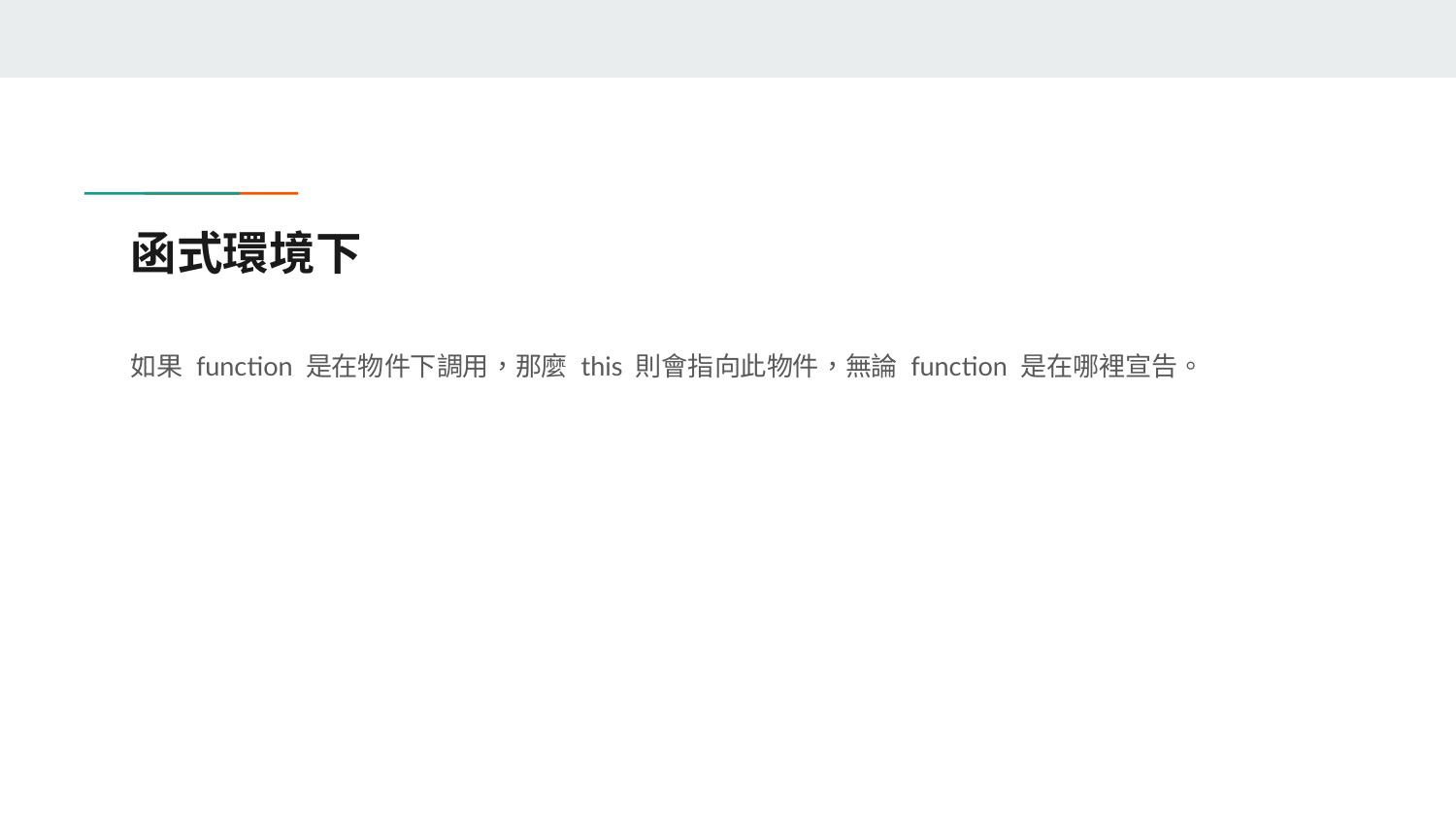

# 函式環境下
如果 function 是在物件下調用，那麼 this 則會指向此物件，無論 function 是在哪裡宣告。